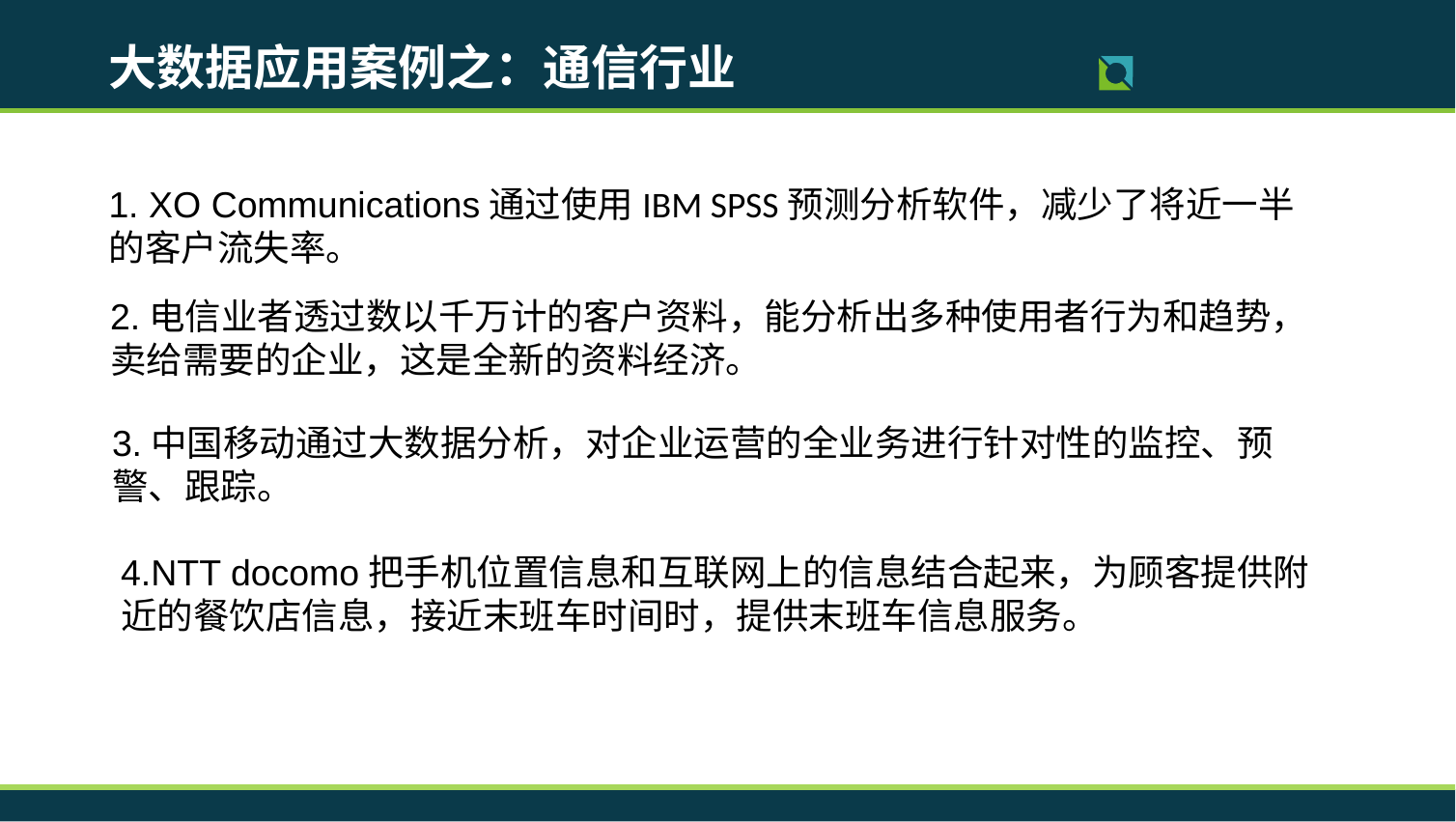

大数据应用案例之：通信行业
1. XO Communications通过使用IBM SPSS预测分析软件，减少了将近一半的客户流失率。
2.电信业者透过数以千万计的客户资料，能分析出多种使用者行为和趋势，卖给需要的企业，这是全新的资料经济。
3.中国移动通过大数据分析，对企业运营的全业务进行针对性的监控、预警、跟踪。
/johdoe

4.NTT docomo把手机位置信息和互联网上的信息结合起来，为顾客提供附近的餐饮店信息，接近末班车时间时，提供末班车信息服务。
/johndoe